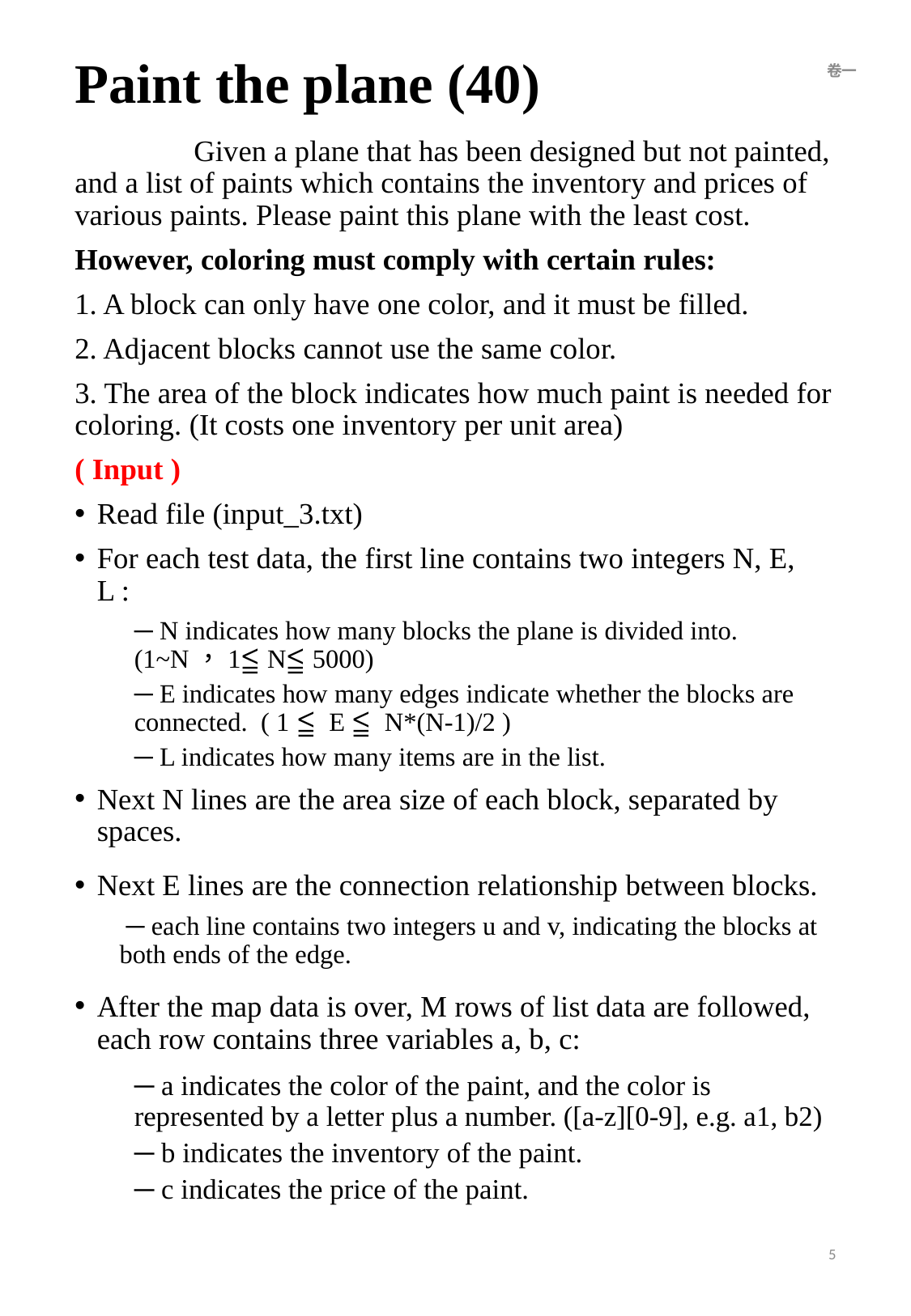

卷一
# Paint the plane (40)
	Given a plane that has been designed but not painted, and a list of paints which contains the inventory and prices of various paints. Please paint this plane with the least cost.
However, coloring must comply with certain rules:
1. A block can only have one color, and it must be filled.
2. Adjacent blocks cannot use the same color.
3. The area of the block indicates how much paint is needed for coloring. (It costs one inventory per unit area)
( Input )
Read file (input_3.txt)
For each test data, the first line contains two integers N, E, L :
─ N indicates how many blocks the plane is divided into.    (1~N，1≦N≦5000)
─ E indicates how many edges indicate whether the blocks are connected.  ( 1 ≦ E ≦ N*(N-1)/2 )
─ L indicates how many items are in the list.
Next N lines are the area size of each block, separated by spaces.
Next E lines are the connection relationship between blocks.
 ─ each line contains two integers u and v, indicating the blocks at both ends of the edge.
After the map data is over, M rows of list data are followed, each row contains three variables a, b, c:
─ a indicates the color of the paint, and the color is represented by a letter plus a number. ([a-z][0-9], e.g. a1, b2)
─ b indicates the inventory of the paint.
─ c indicates the price of the paint.
5